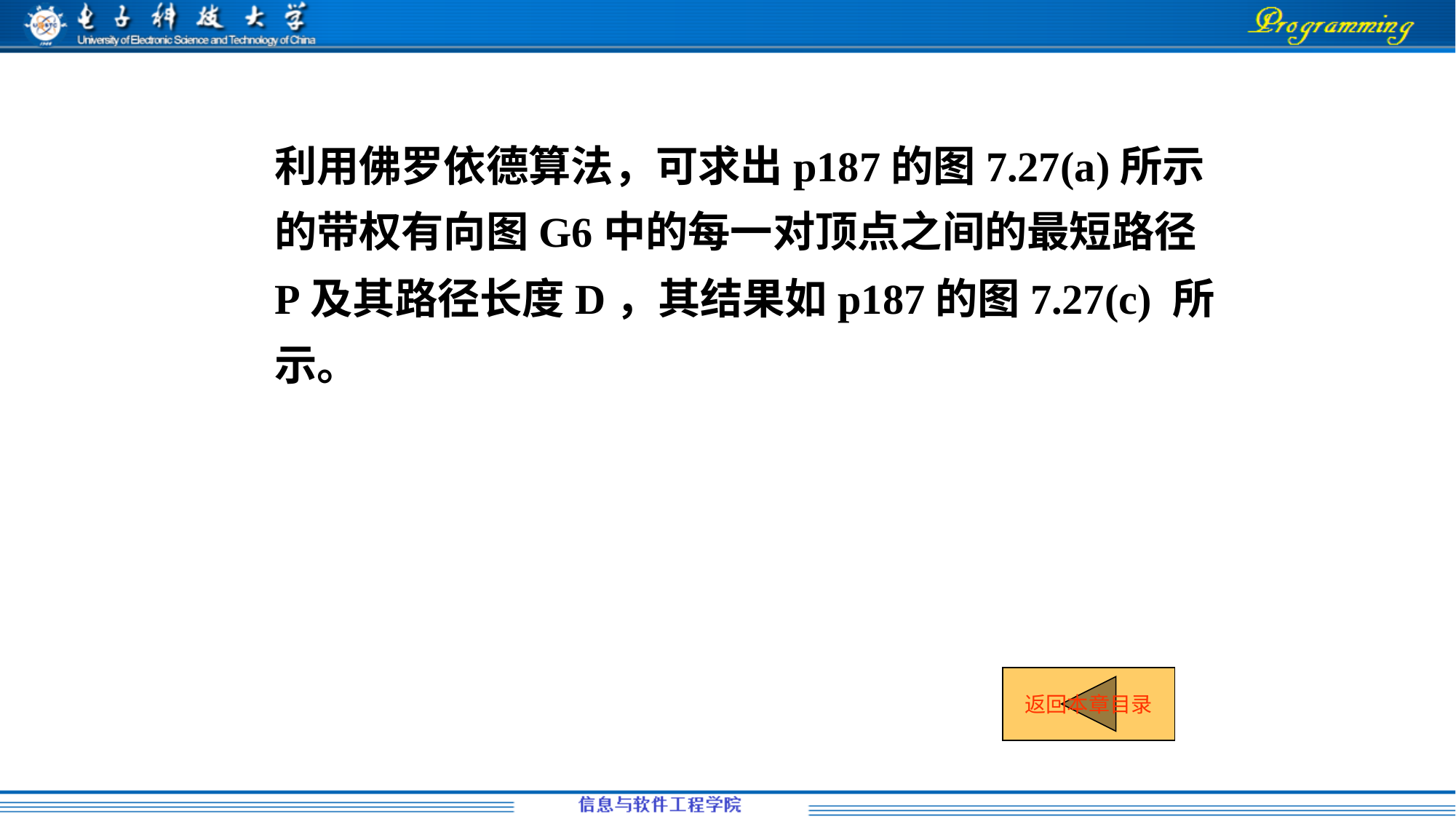

利用佛罗依德算法，可求出p187的图7.27(a)所示的带权有向图G6中的每一对顶点之间的最短路径P及其路径长度D，其结果如p187的图7.27(c) 所示。
返回本章目录